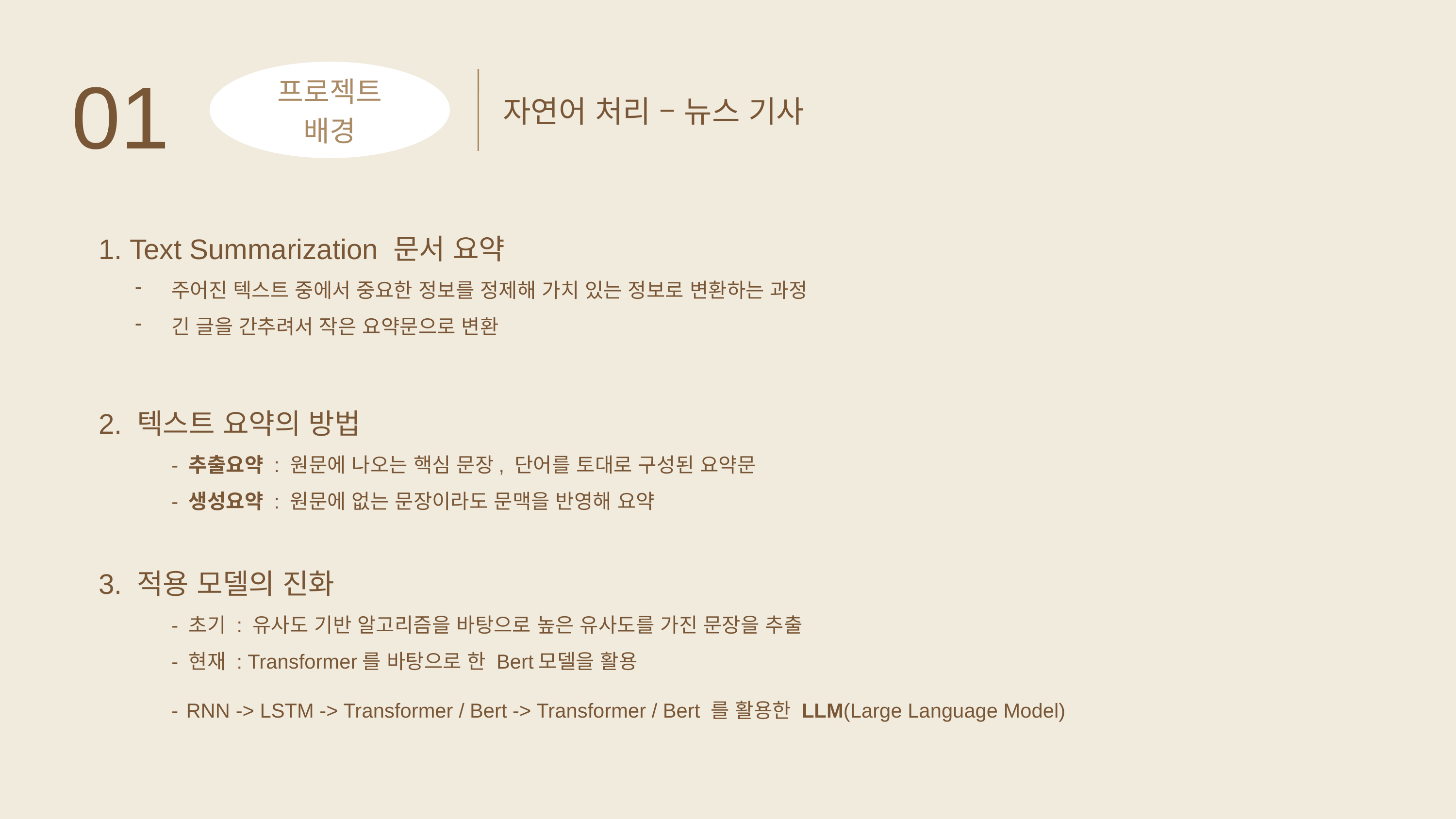

01

프로젝트 배경

자연어 처리 – 뉴스 기사
1. Text Summarization 문서 요약
주어진 텍스트 중에서 중요한 정보를 정제해 가치 있는 정보로 변환하는 과정
긴 글을 간추려서 작은 요약문으로 변환

2. 텍스트 요약의 방법
	- 추출요약 : 원문에 나오는 핵심 문장, 단어를 토대로 구성된 요약문
	- 생성요약 : 원문에 없는 문장이라도 문맥을 반영해 요약

3. 적용 모델의 진화
	- 초기 : 유사도 기반 알고리즘을 바탕으로 높은 유사도를 가진 문장을 추출
	- 현재 : Transformer를 바탕으로 한 Bert모델을 활용
	- RNN -> LSTM -> Transformer / Bert -> Transformer / Bert 를 활용한 LLM(Large Language Model)